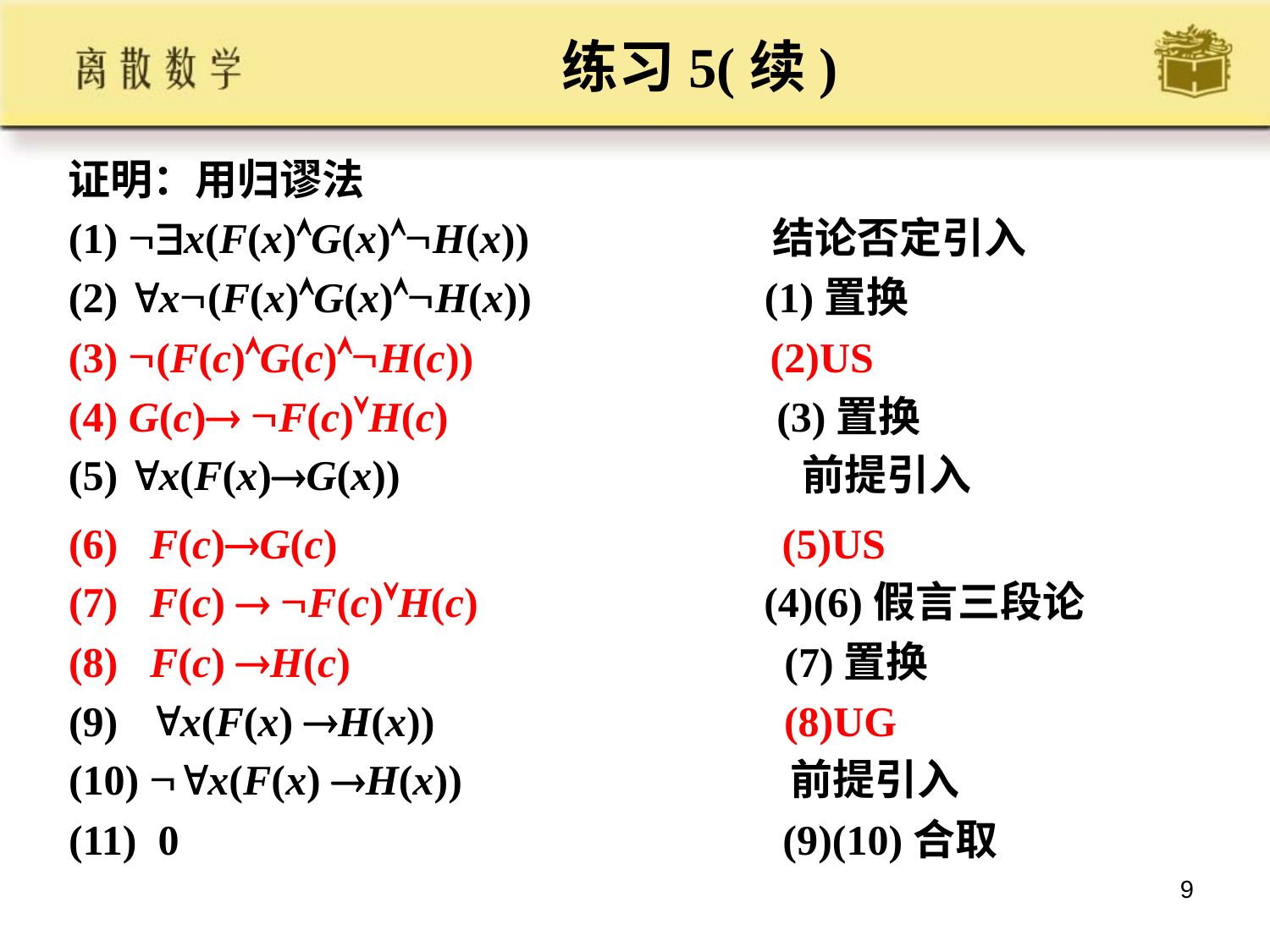

# 练习5(续)
证明：用归谬法
(1) ¬∃x(F(x)∧G(x)∧¬H(x))                      结论否定引入
(2) ∀x¬(F(x)∧G(x)∧¬H(x))                      (1)置换
(3) ¬(F(c)∧G(c)∧¬H(c))                            (2)US
(4) G(c)→ ¬F(c)∨H(c)                               (3)置换
(5) ∀x(F(x)→G(x))                                     前提引入
(6)   F(c)→G(c)                                          (5)US
(7)   F(c) → ¬F(c)∨H(c)                           (4)(6)假言三段论
(8)   F(c) →H(c)                                         (7)置换
(9)   ∀x(F(x) →H(x))                                 (8)UG
(10) ¬∀x(F(x) →H(x))                              前提引入
(11)  0                                                         (9)(10)合取
9